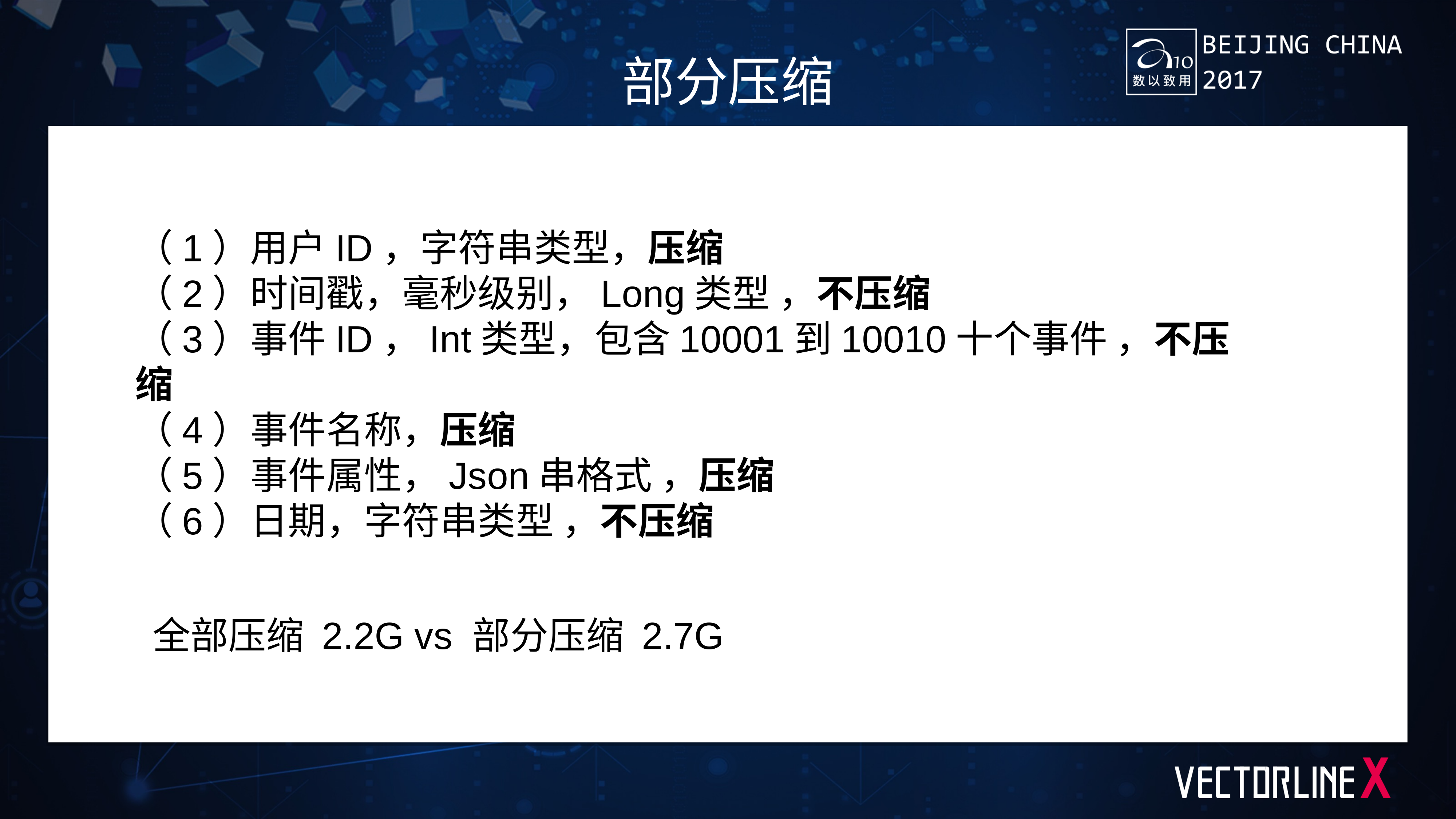

22
部分压缩
（1）用户ID，字符串类型，压缩
（2）时间戳，毫秒级别，Long类型 ，不压缩
（3）事件ID，Int类型，包含10001到10010十个事件 ，不压缩
（4）事件名称，压缩
（5）事件属性，Json串格式 ，压缩
（6）日期，字符串类型 ，不压缩
全部压缩 2.2G vs 部分压缩 2.7G